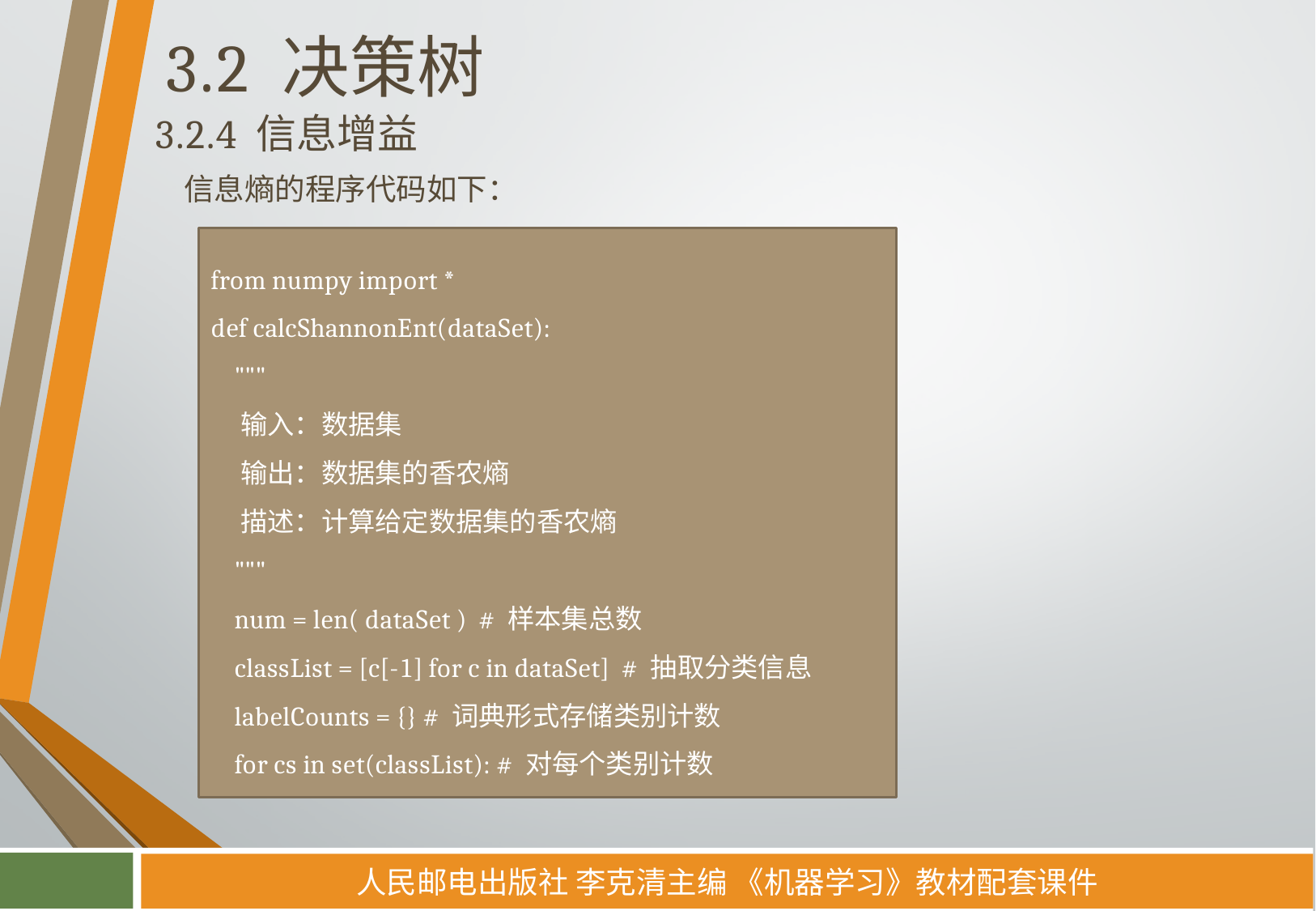

# 3.2 决策树
3.2.4 信息增益
信息熵的程序代码如下：
from numpy import *
def calcShannonEnt(dataSet):
    """
    输入：数据集
    输出：数据集的香农熵
    描述：计算给定数据集的香农熵
    """
    num = len( dataSet )  # 样本集总数
    classList = [c[-1] for c in dataSet]  # 抽取分类信息
    labelCounts = {} # 词典形式存储类别计数
    for cs in set(classList): # 对每个类别计数